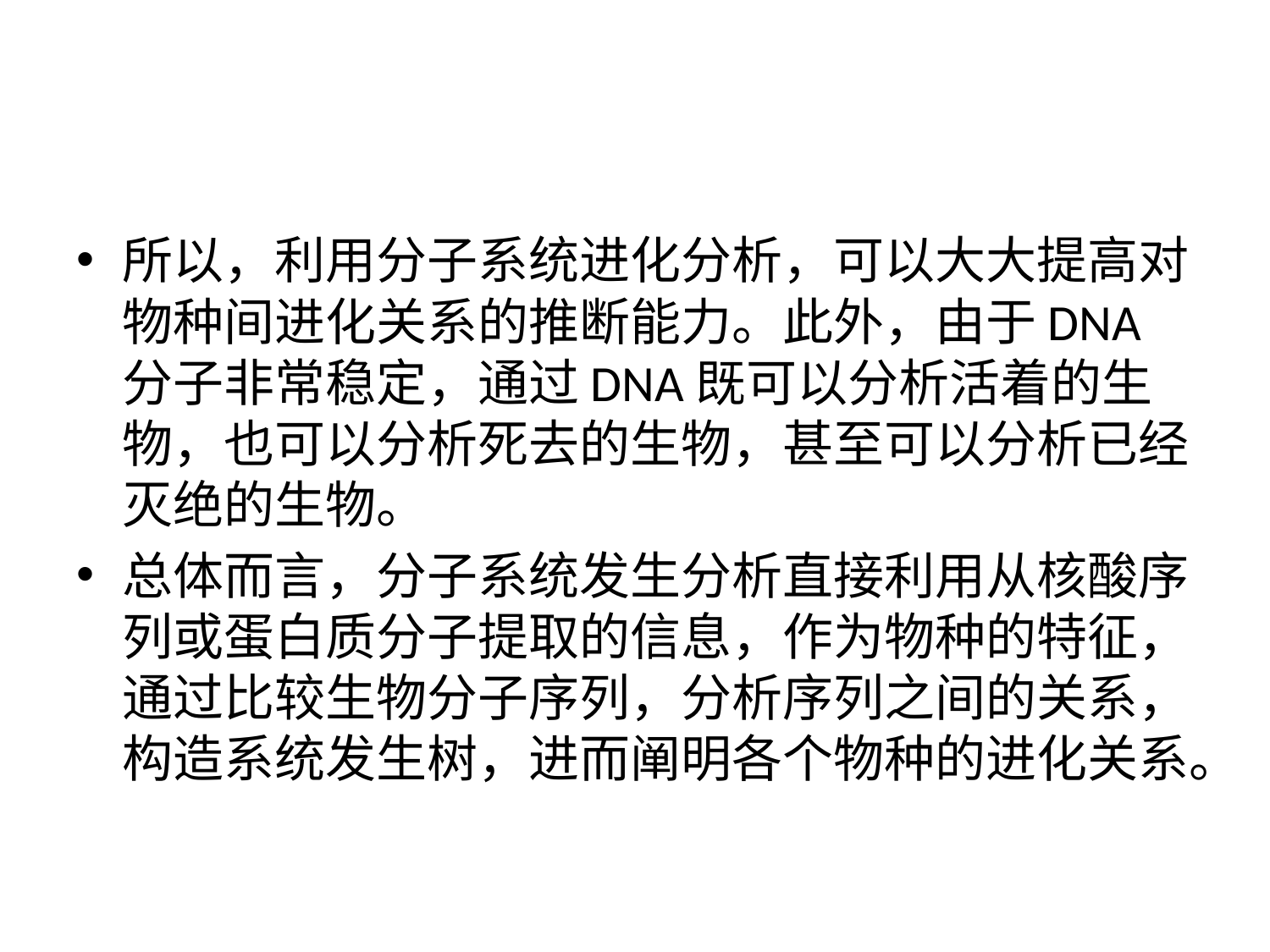

所以，利用分子系统进化分析，可以大大提高对物种间进化关系的推断能力。此外，由于DNA分子非常稳定，通过DNA既可以分析活着的生物，也可以分析死去的生物，甚至可以分析已经灭绝的生物。
总体而言，分子系统发生分析直接利用从核酸序列或蛋白质分子提取的信息，作为物种的特征，通过比较生物分子序列，分析序列之间的关系，构造系统发生树，进而阐明各个物种的进化关系。